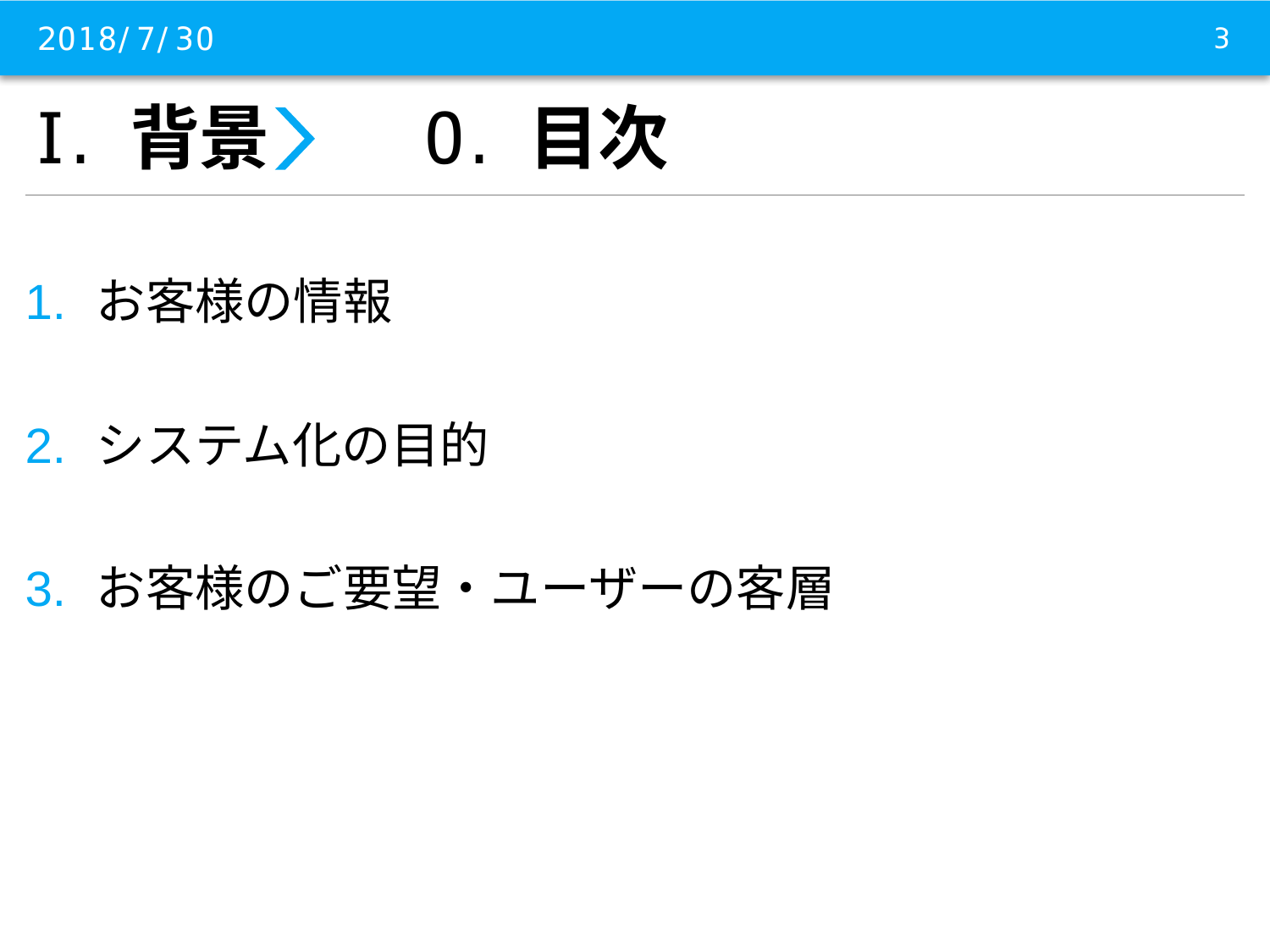

2018/7/30
3
# I. 背景　　0. 目次

お客様の情報
システム化の目的
お客様のご要望・ユーザーの客層